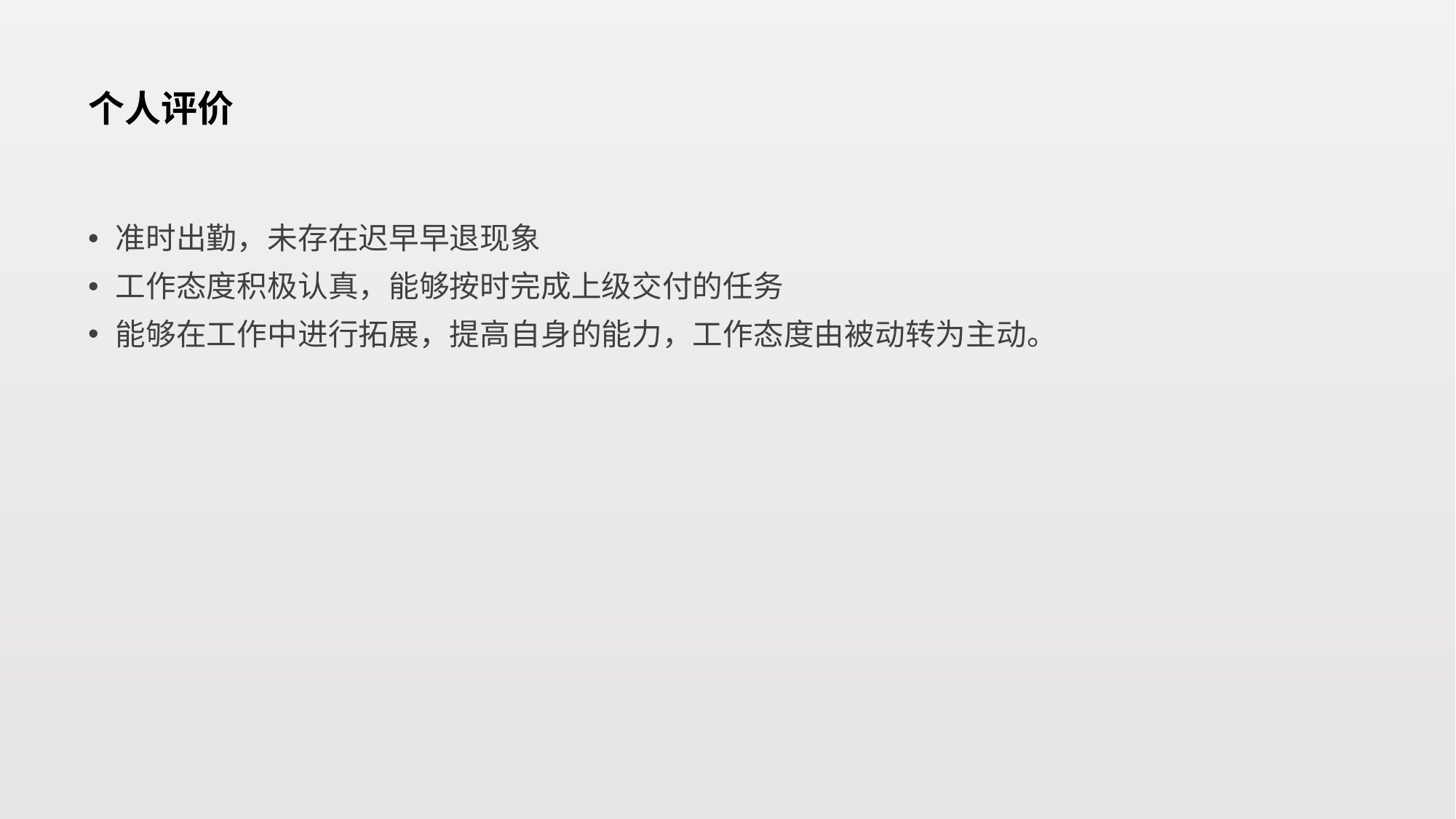

# 个人评价
准时出勤，未存在迟早早退现象
工作态度积极认真，能够按时完成上级交付的任务
能够在工作中进行拓展，提高自身的能力，工作态度由被动转为主动。